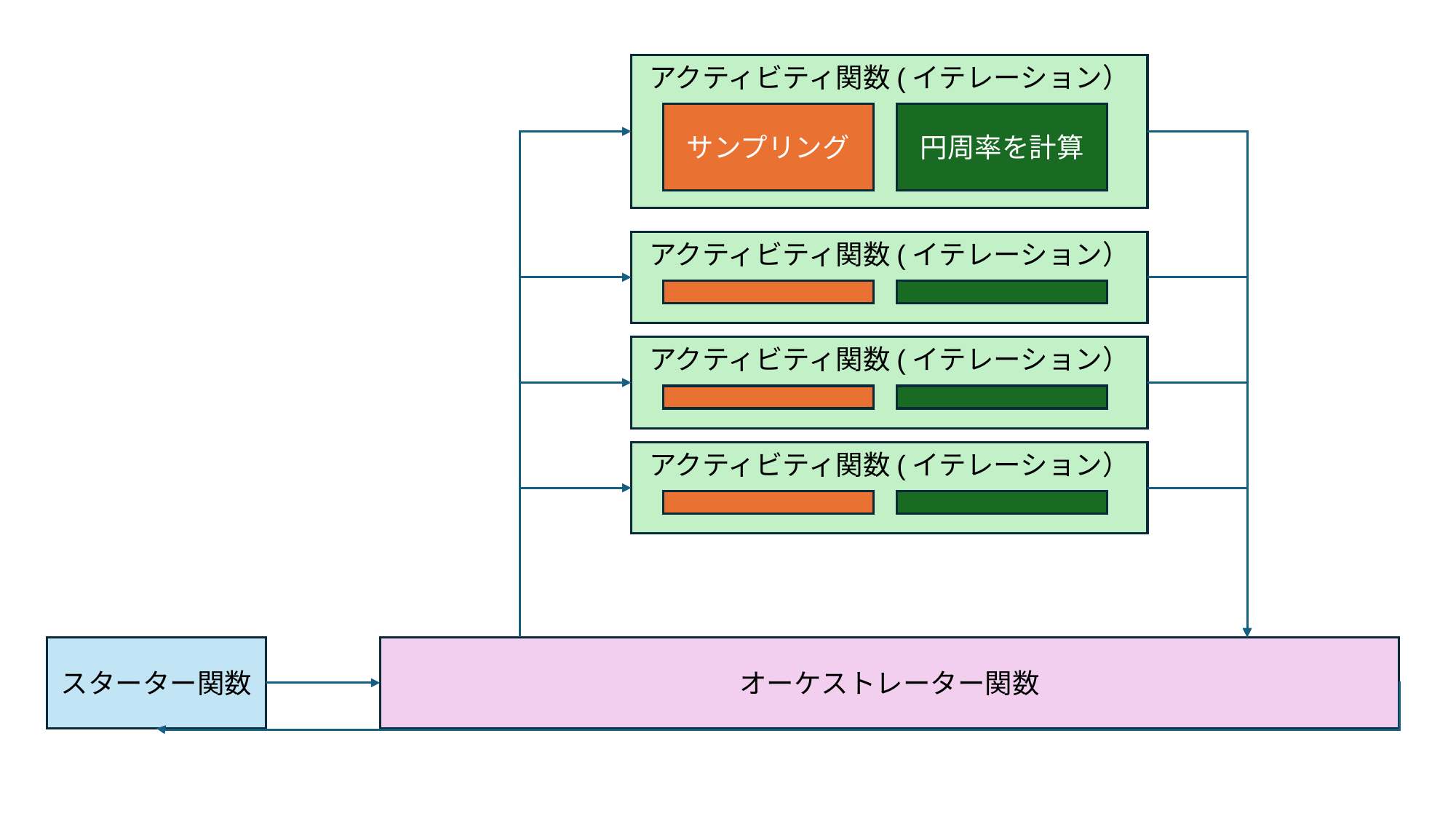

アクティビティ関数(イテレーション）
サンプリング
円周率を計算
アクティビティ関数(イテレーション）

アクティビティ関数(イテレーション）

アクティビティ関数(イテレーション）

スターター関数
オーケストレーター関数